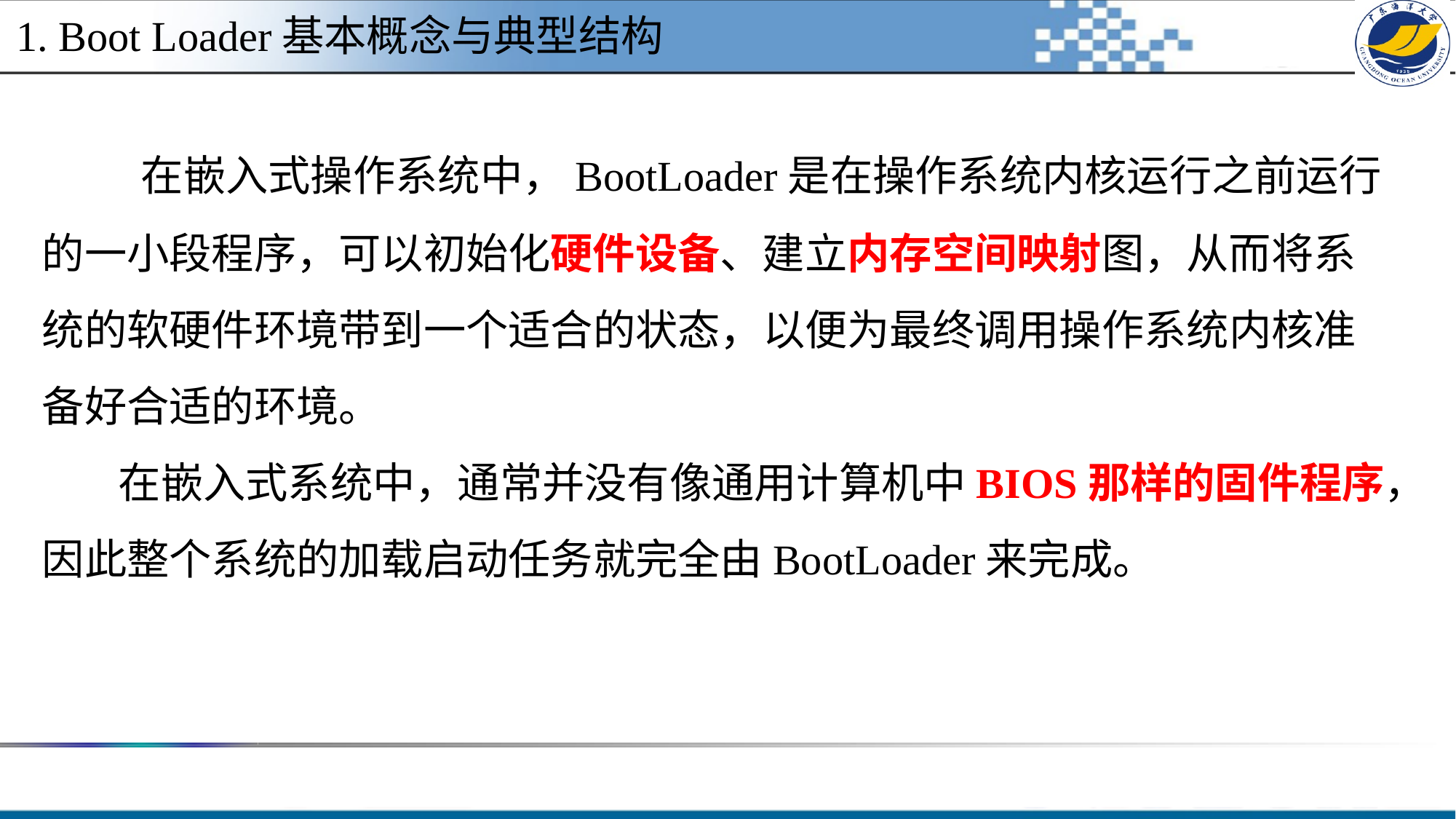

1. Boot Loader基本概念与典型结构
        在嵌入式操作系统中，BootLoader是在操作系统内核运行之前运行的一小段程序，可以初始化硬件设备、建立内存空间映射图，从而将系统的软硬件环境带到一个适合的状态，以便为最终调用操作系统内核准备好合适的环境。
       在嵌入式系统中，通常并没有像通用计算机中BIOS那样的固件程序，因此整个系统的加载启动任务就完全由BootLoader来完成。